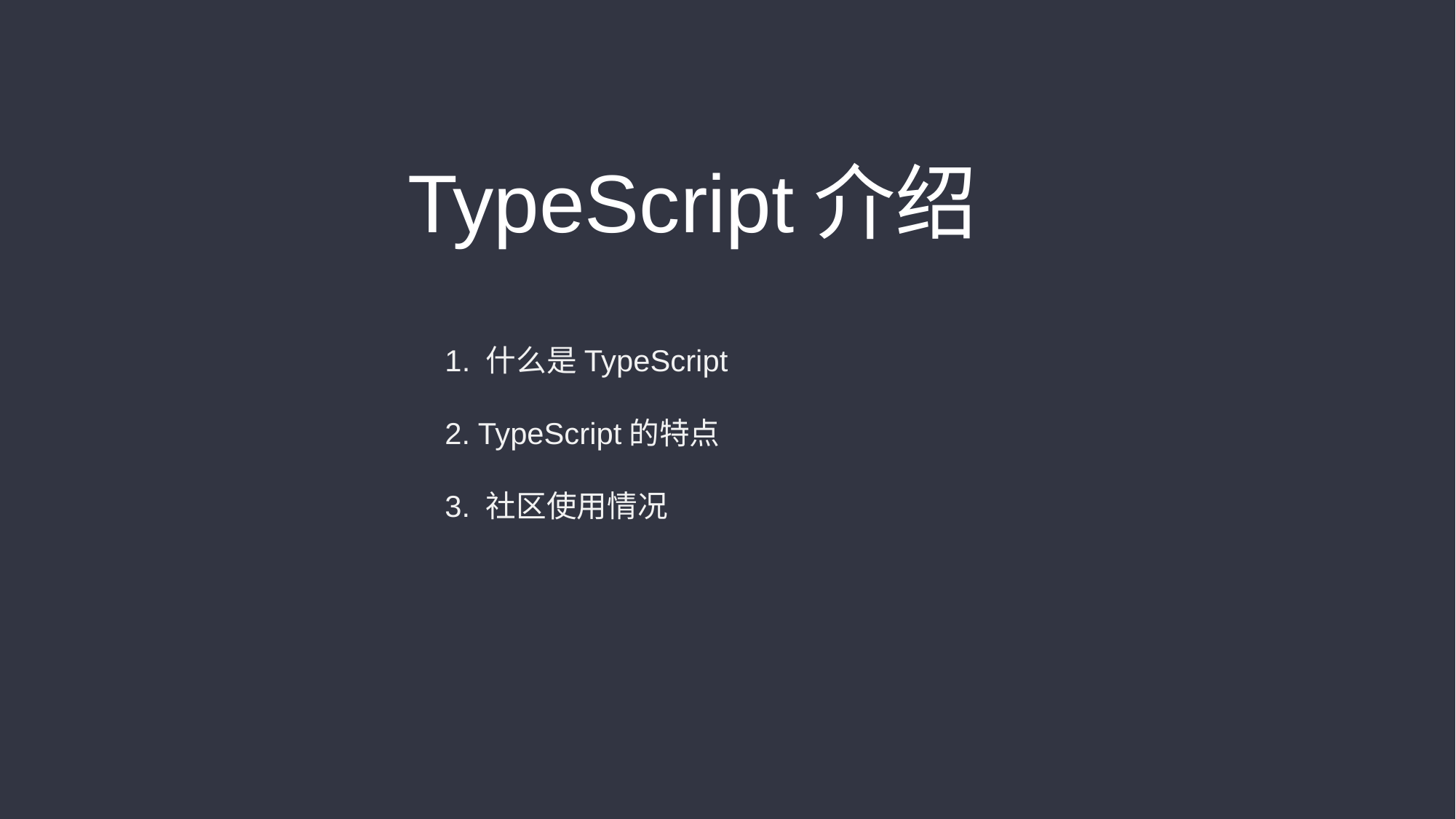

TypeScript介绍
1. 什么是TypeScript

2. TypeScript的特点

3. 社区使用情况